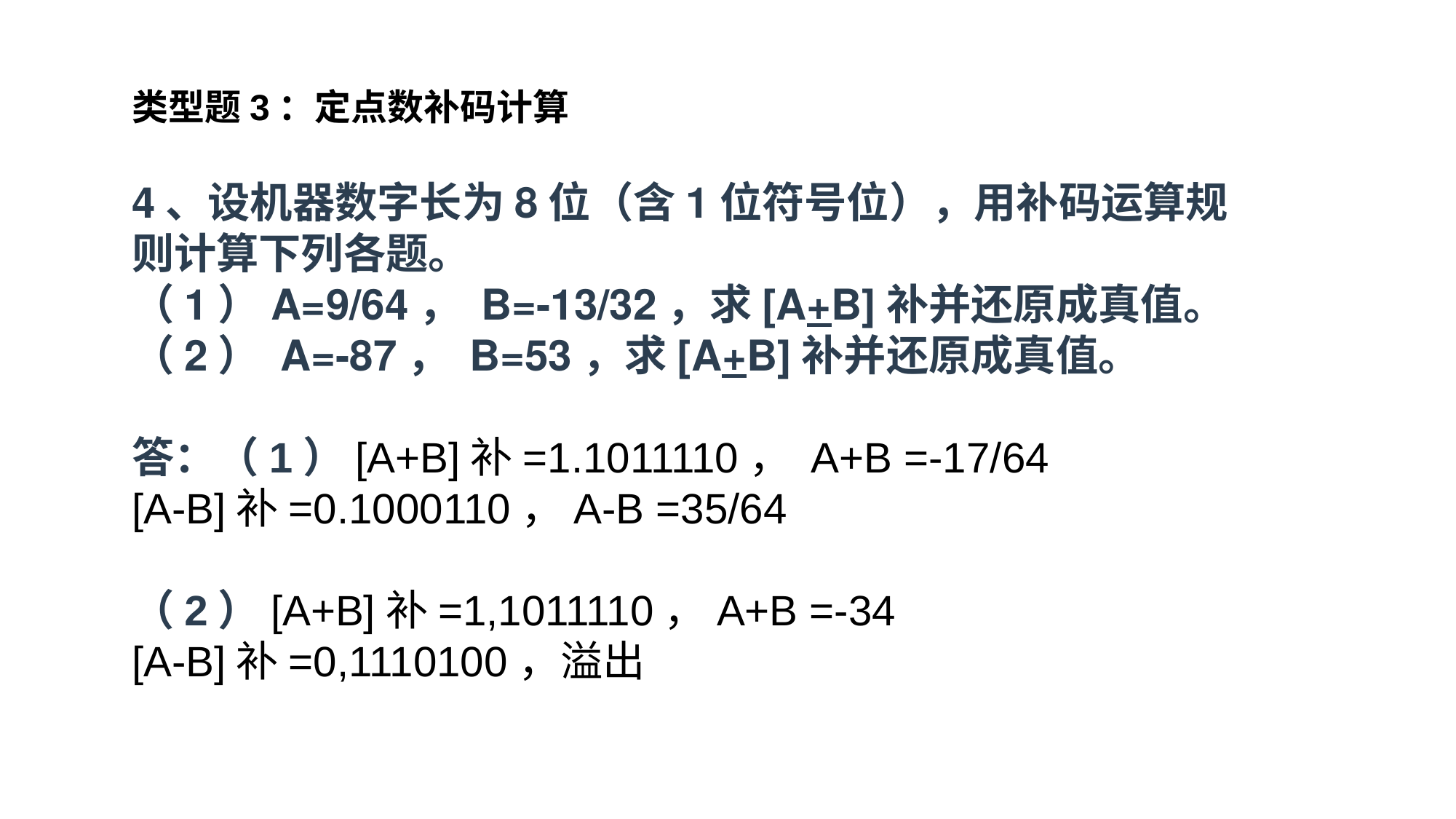

类型题3：定点数补码计算
4、设机器数字长为8位（含1位符号位），用补码运算规则计算下列各题。
（1）A=9/64， B=-13/32，求[A+B]补并还原成真值。
（2） A=-87， B=53，求[A+B]补并还原成真值。

答：（1）[A+B]补=1.1011110， A+B =-17/64
[A-B]补=0.1000110，A-B =35/64

（2）[A+B]补=1,1011110，A+B =-34
[A-B]补=0,1110100，溢出